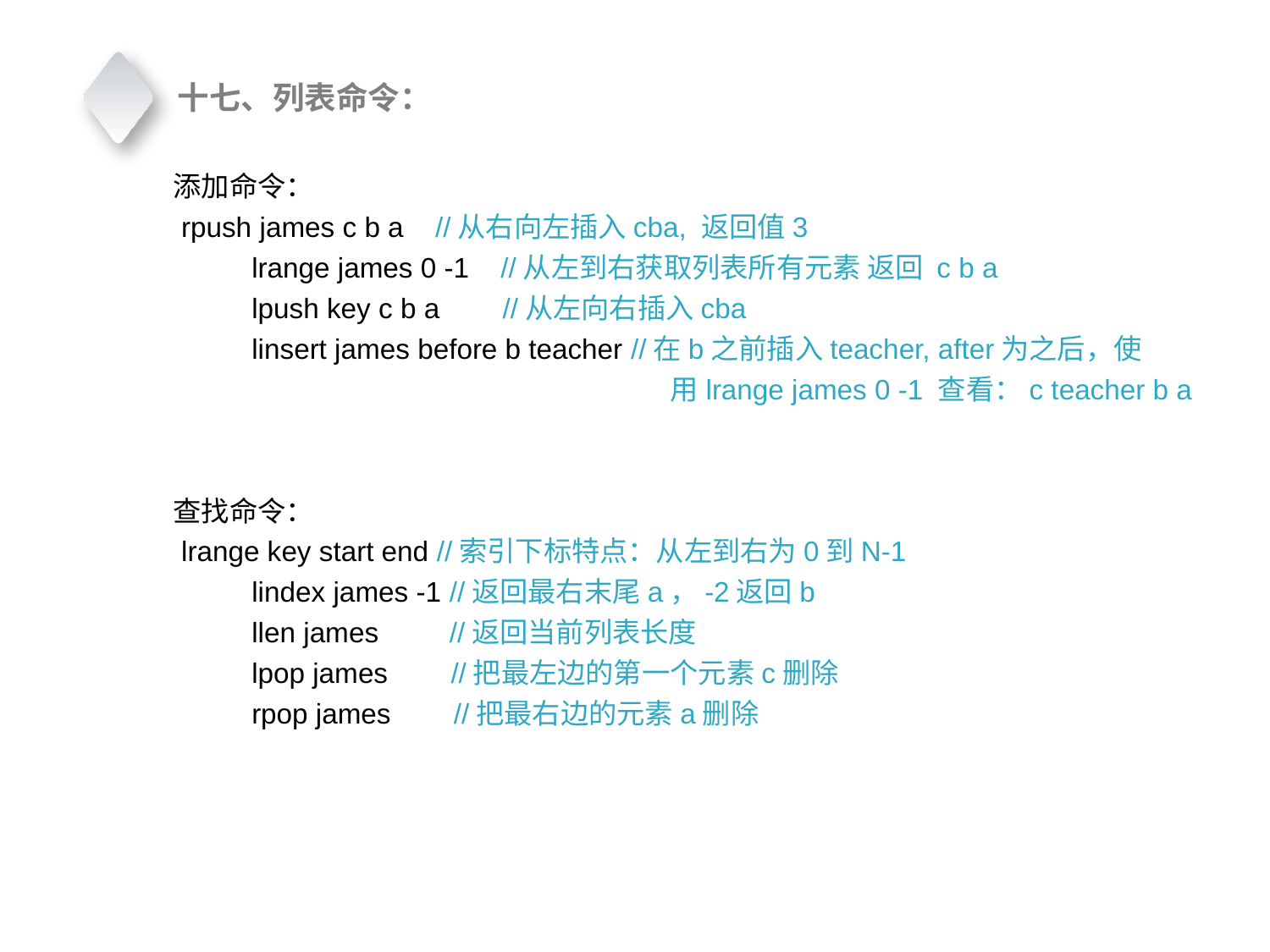

十七、列表命令：
添加命令：
 rpush james c b a    //从右向左插入cba, 返回值3
          lrange james 0 -1    //从左到右获取列表所有元素 返回 c b a
          lpush key c b a        //从左向右插入cba
          linsert james before b teacher //在b之前插入teacher, after为之后，使					          用lrange james 0 -1 查看：c teacher b a

查找命令：
 lrange key start end //索引下标特点：从左到右为0到N-1
          lindex james -1 //返回最右末尾a，-2返回b
          llen james         //返回当前列表长度
          lpop james        //把最左边的第一个元素c删除
          rpop james        //把最右边的元素a删除